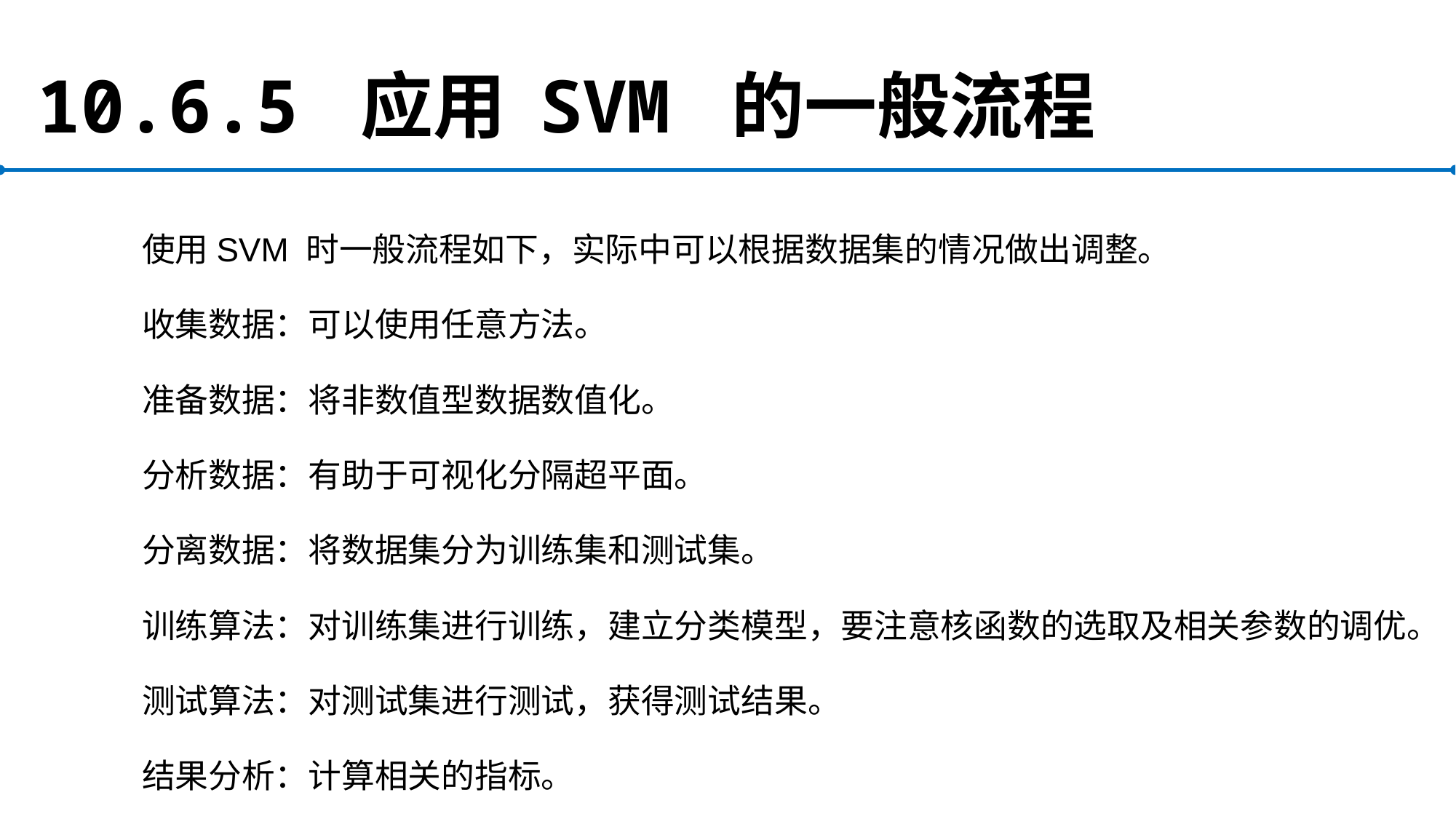

# 10.6.5 应用 SVM 的一般流程
使用SVM 时一般流程如下，实际中可以根据数据集的情况做出调整。
收集数据：可以使用任意方法。
准备数据：将非数值型数据数值化。
分析数据：有助于可视化分隔超平面。
分离数据：将数据集分为训练集和测试集。
训练算法：对训练集进行训练，建立分类模型，要注意核函数的选取及相关参数的调优。
测试算法：对测试集进行测试，获得测试结果。
结果分析：计算相关的指标。